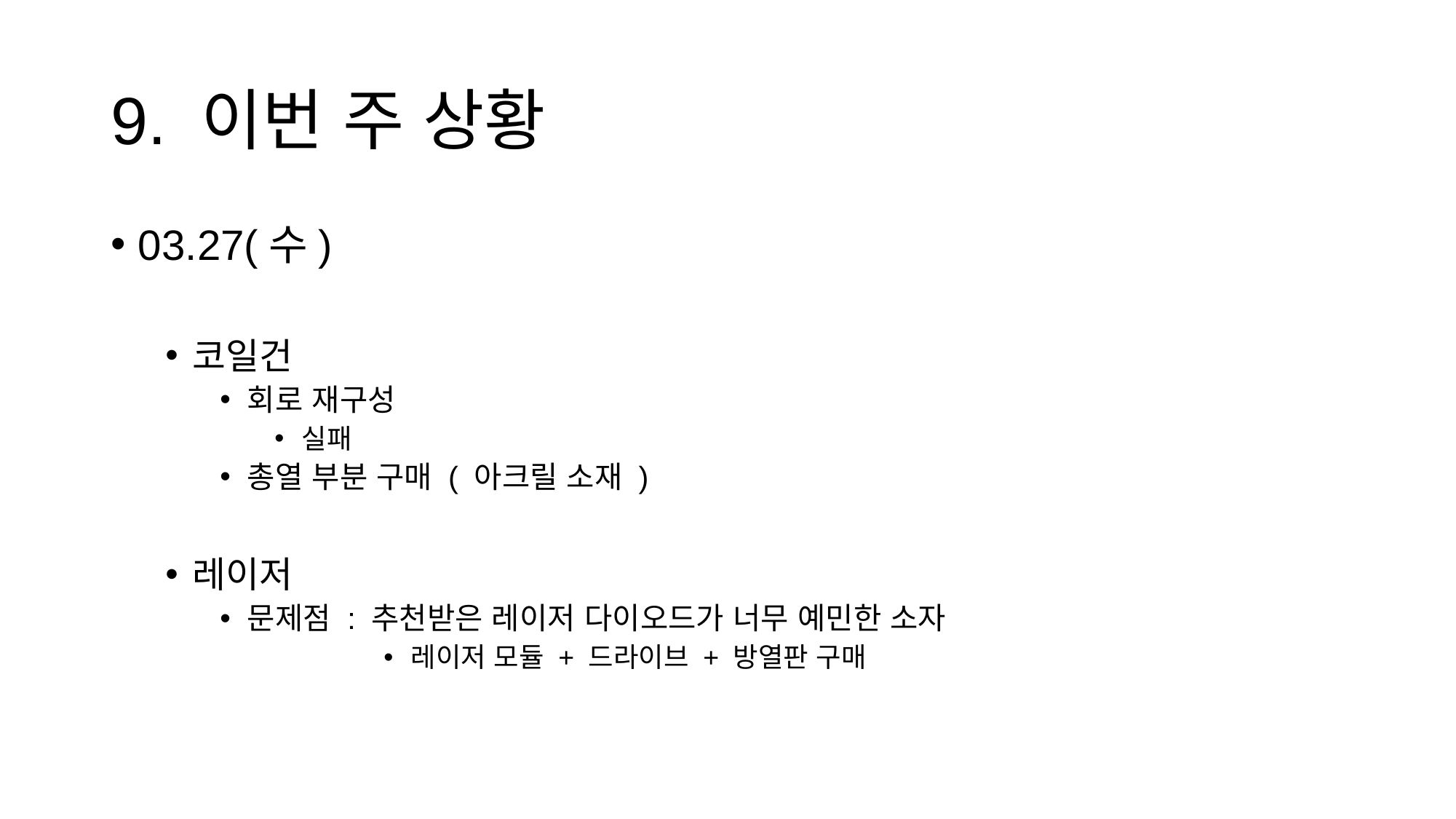

# 9. 이번 주 상황
03.27(수)

코일건
회로 재구성
실패
총열 부분 구매 ( 아크릴 소재 )

레이저
문제점 : 추천받은 레이저 다이오드가 너무 예민한 소자
레이저 모듈 + 드라이브 + 방열판 구매